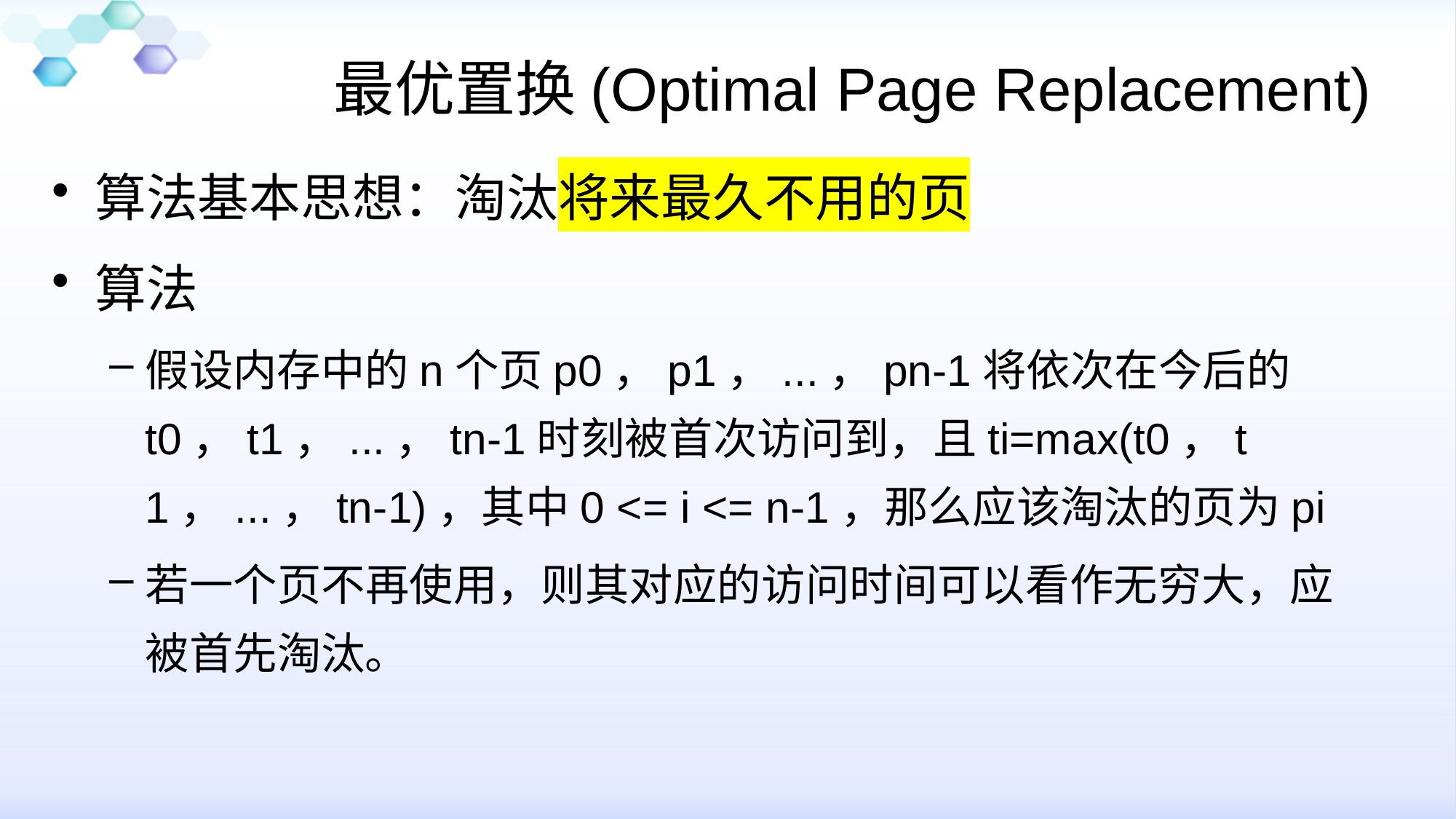

# 最优置换(Optimal Page Replacement)
算法基本思想：淘汰将来最久不用的页
算法
假设内存中的n个页p0，p1，...，pn-1将依次在今后的t0，t1，...，tn-1时刻被首次访问到，且ti=max(t0，t1，...，tn-1)，其中0 <= i <= n-1，那么应该淘汰的页为pi
若一个页不再使用，则其对应的访问时间可以看作无穷大，应被首先淘汰。